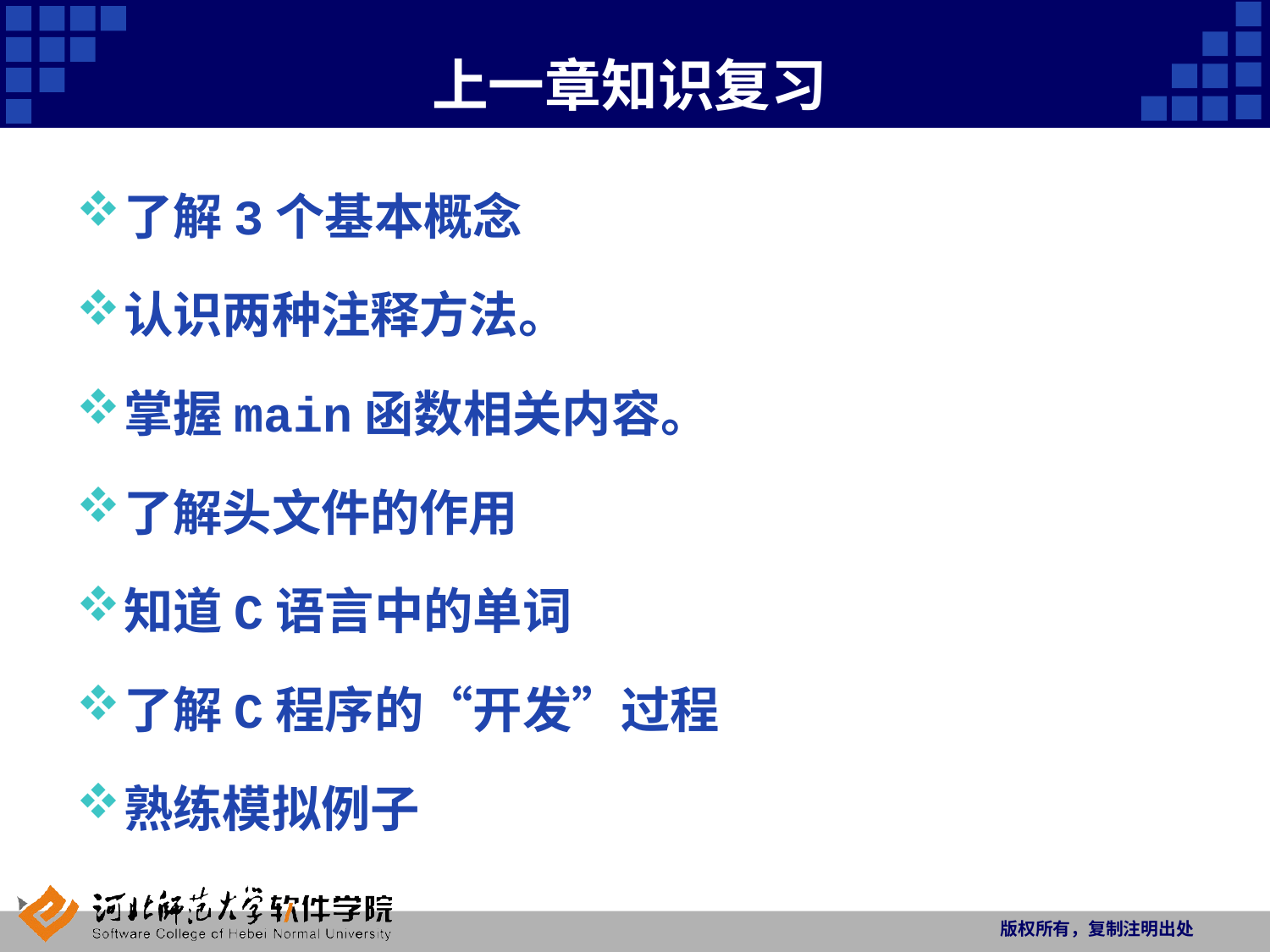

# 上一章知识复习
了解3个基本概念
认识两种注释方法。
掌握main函数相关内容。
了解头文件的作用
知道C语言中的单词
了解C程序的“开发”过程
熟练模拟例子
版权所有，复制注明出处